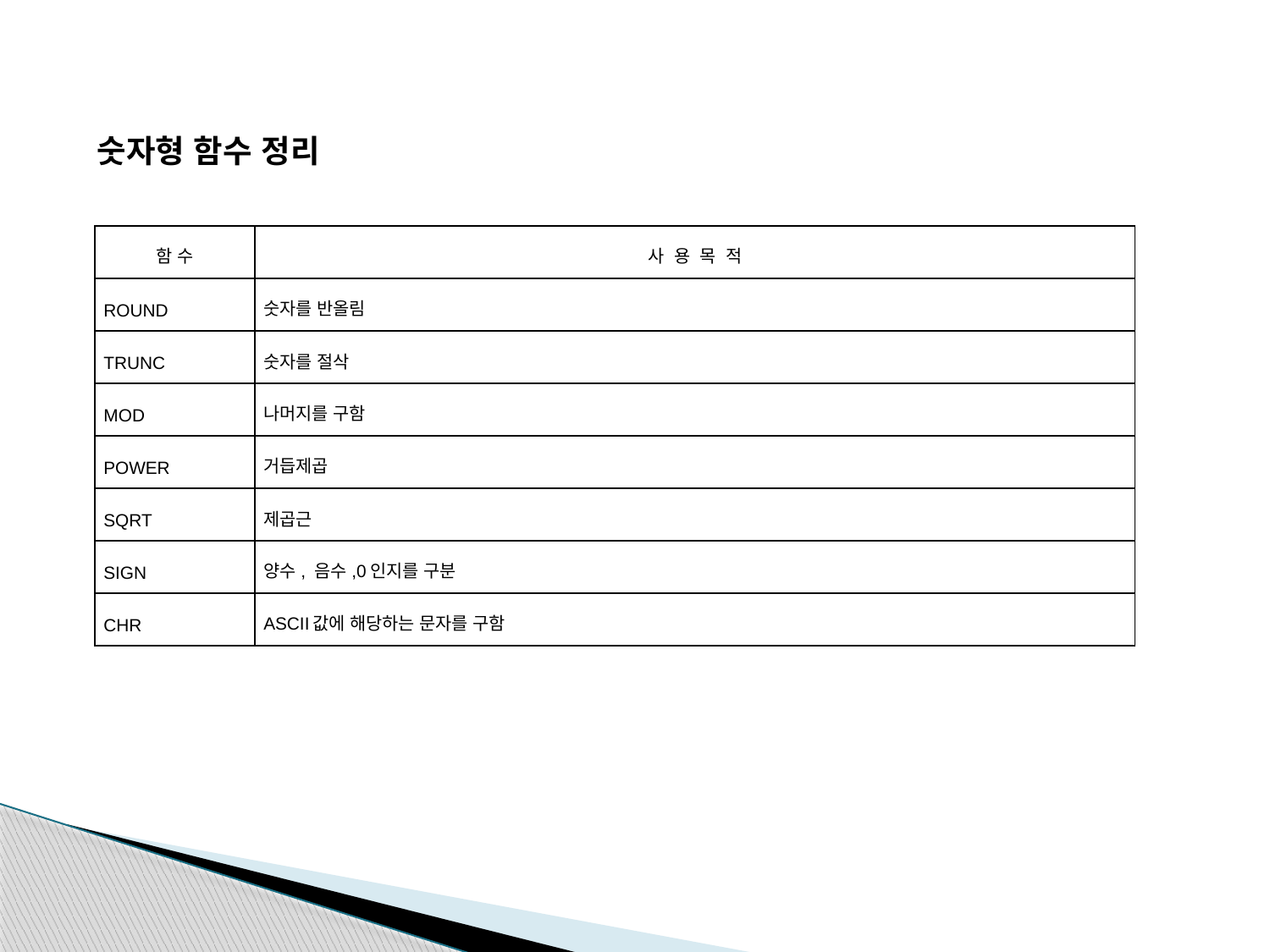

숫자형 함수 정리
| 함 수 | 사 용 목 적 |
| --- | --- |
| ROUND | 숫자를 반올림 |
| TRUNC | 숫자를 절삭 |
| MOD | 나머지를 구함 |
| POWER | 거듭제곱 |
| SQRT | 제곱근 |
| SIGN | 양수, 음수,0인지를 구분 |
| CHR | ASCII값에 해당하는 문자를 구함 |